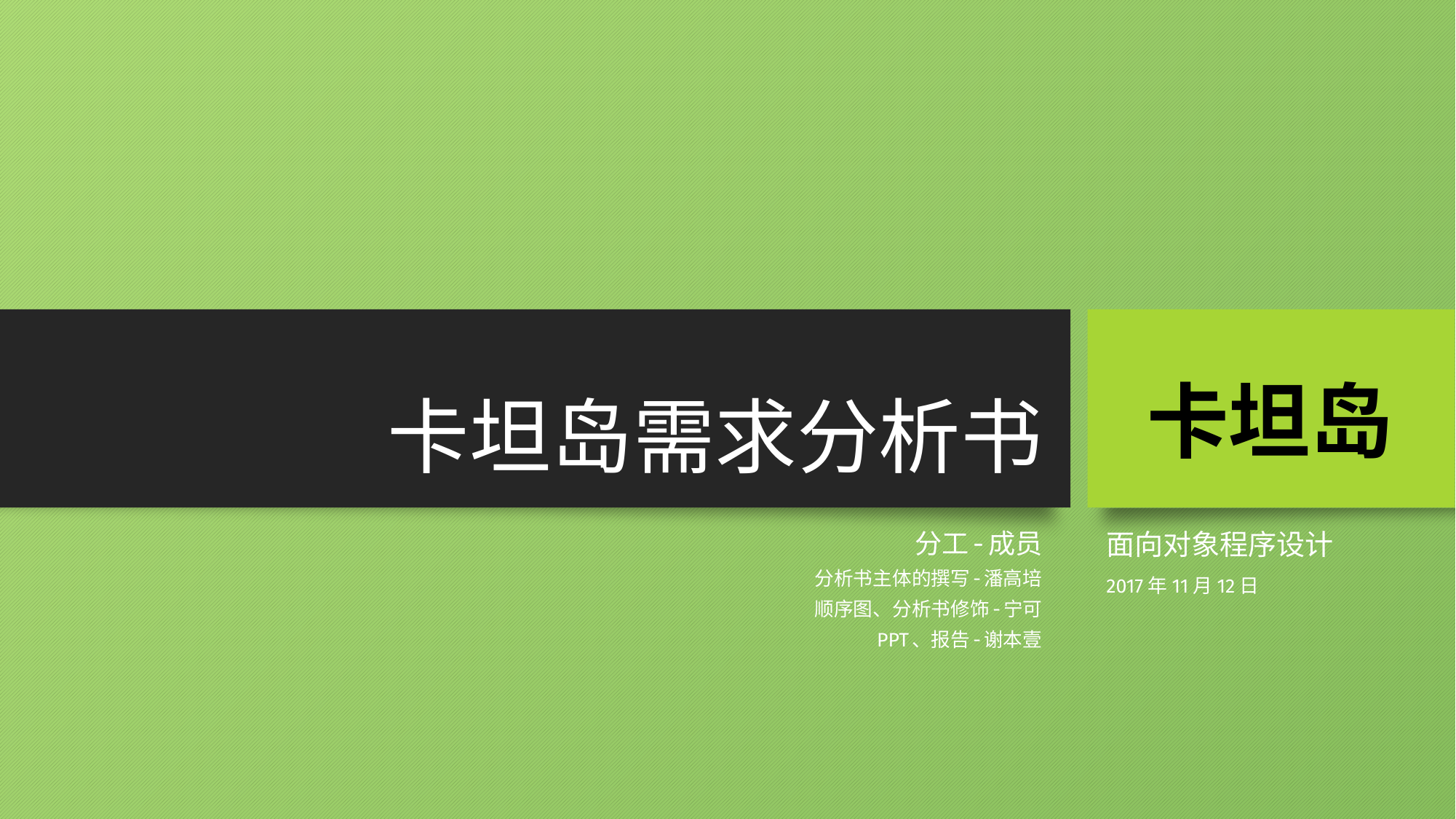

# 卡坦岛需求分析书
卡坦岛
分工-成员
分析书主体的撰写-潘高培
顺序图、分析书修饰-宁可
PPT、报告-谢本壹
面向对象程序设计
2017年11月12日